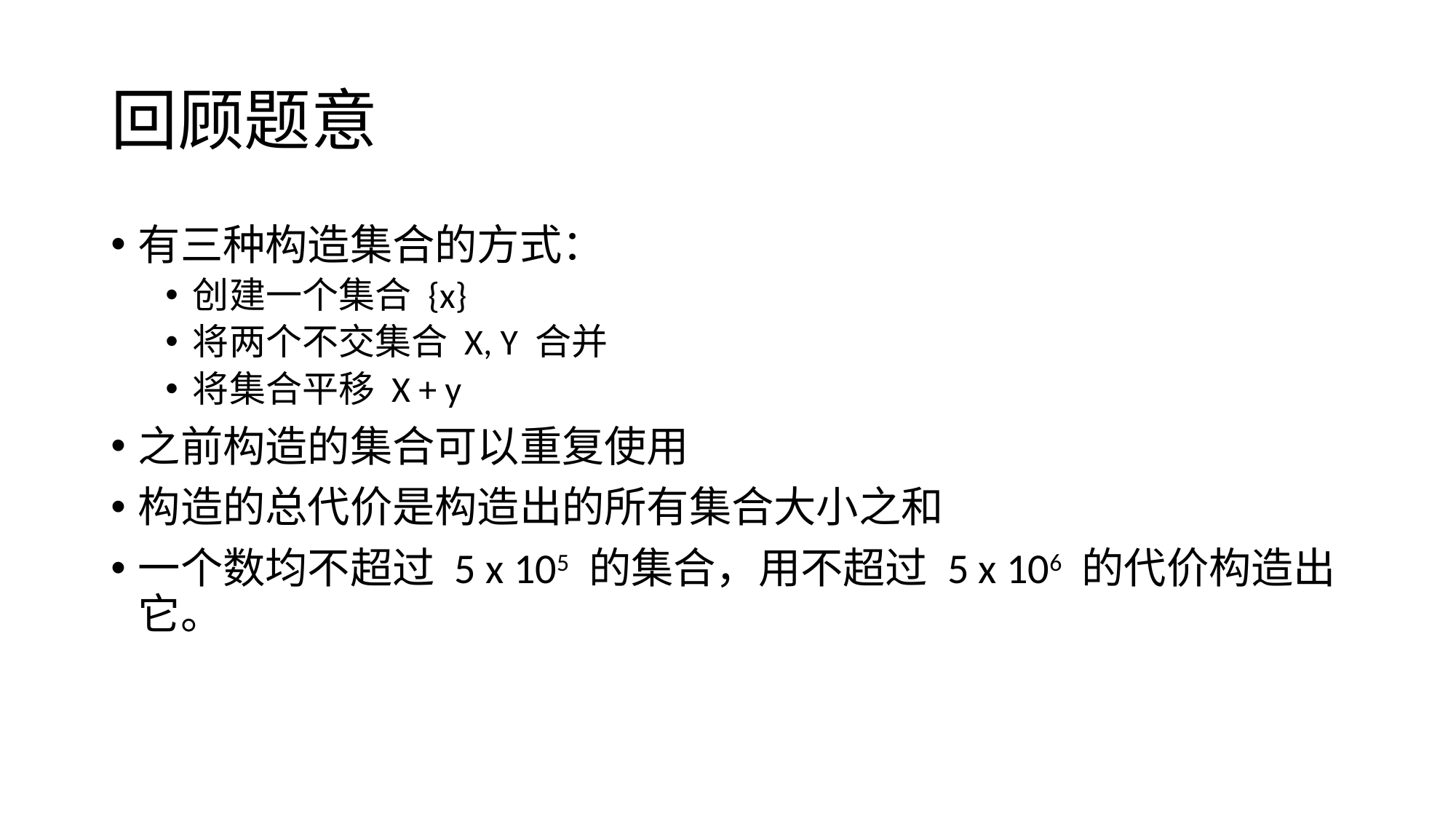

# 回顾题意
有三种构造集合的方式：
创建一个集合 {x}
将两个不交集合 X, Y 合并
将集合平移 X + y
之前构造的集合可以重复使用
构造的总代价是构造出的所有集合大小之和
一个数均不超过 5 x 105 的集合，用不超过 5 x 106 的代价构造出它。